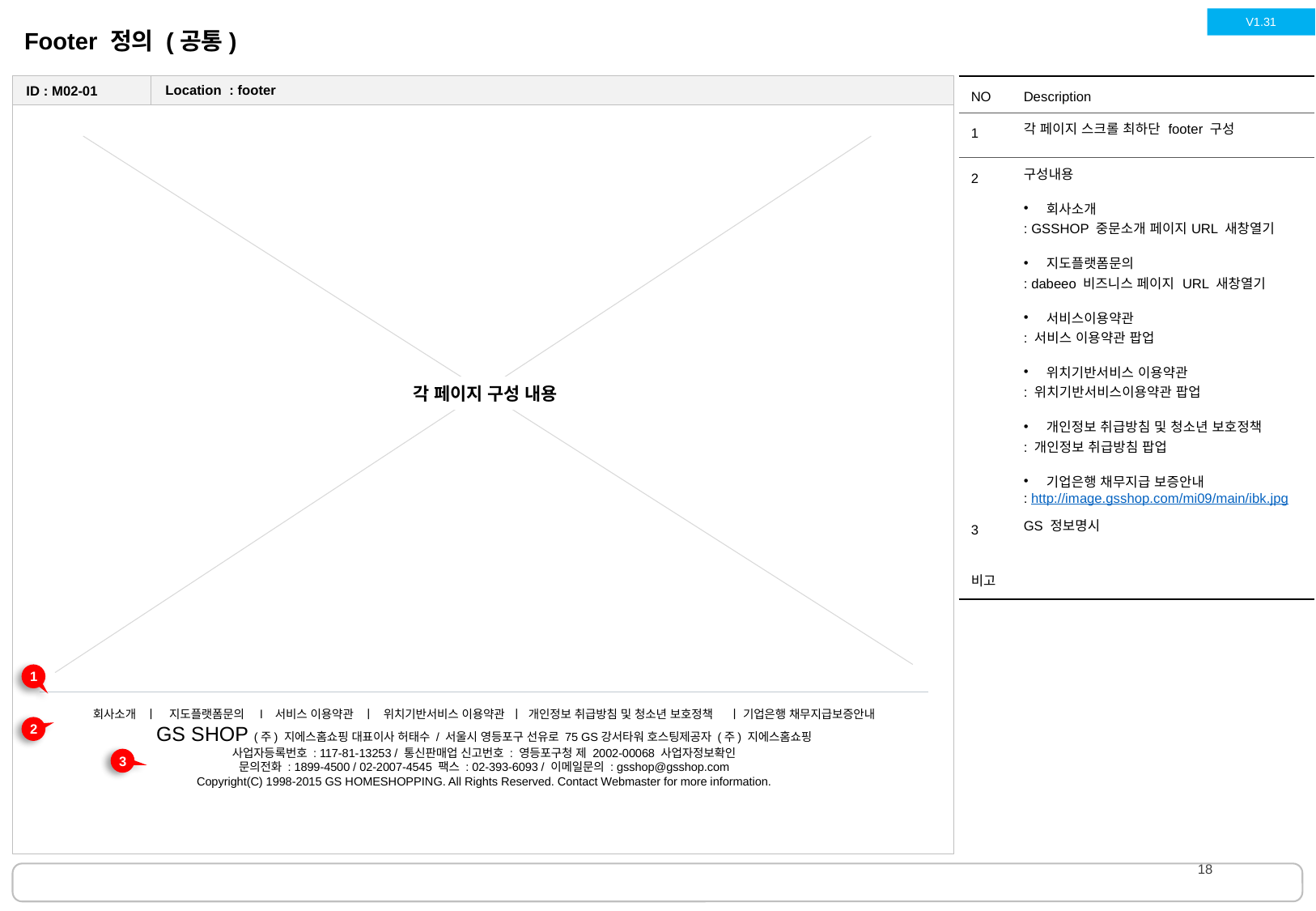

Footer 정의 (공통)
V1.31
ID : M02-01
Location  : footer
| NO | Description |
| --- | --- |
| 1 | 각 페이지 스크롤 최하단 footer 구성 |
| 2 | 구성내용 회사소개 : GSSHOP 중문소개 페이지URL 새창열기 지도플랫폼문의 : dabeeo 비즈니스 페이지 URL 새창열기 서비스이용약관 : 서비스 이용약관 팝업 위치기반서비스 이용약관 : 위치기반서비스이용약관 팝업 개인정보 취급방침 및 청소년 보호정책 : 개인정보 취급방침 팝업 기업은행 채무지급 보증안내 : http://image.gsshop.com/mi09/main/ibk.jpg 이미지 팝업 |
| 3 | GS 정보명시 |
| 비고 |  |
각 페이지 구성 내용
1
2
3
18